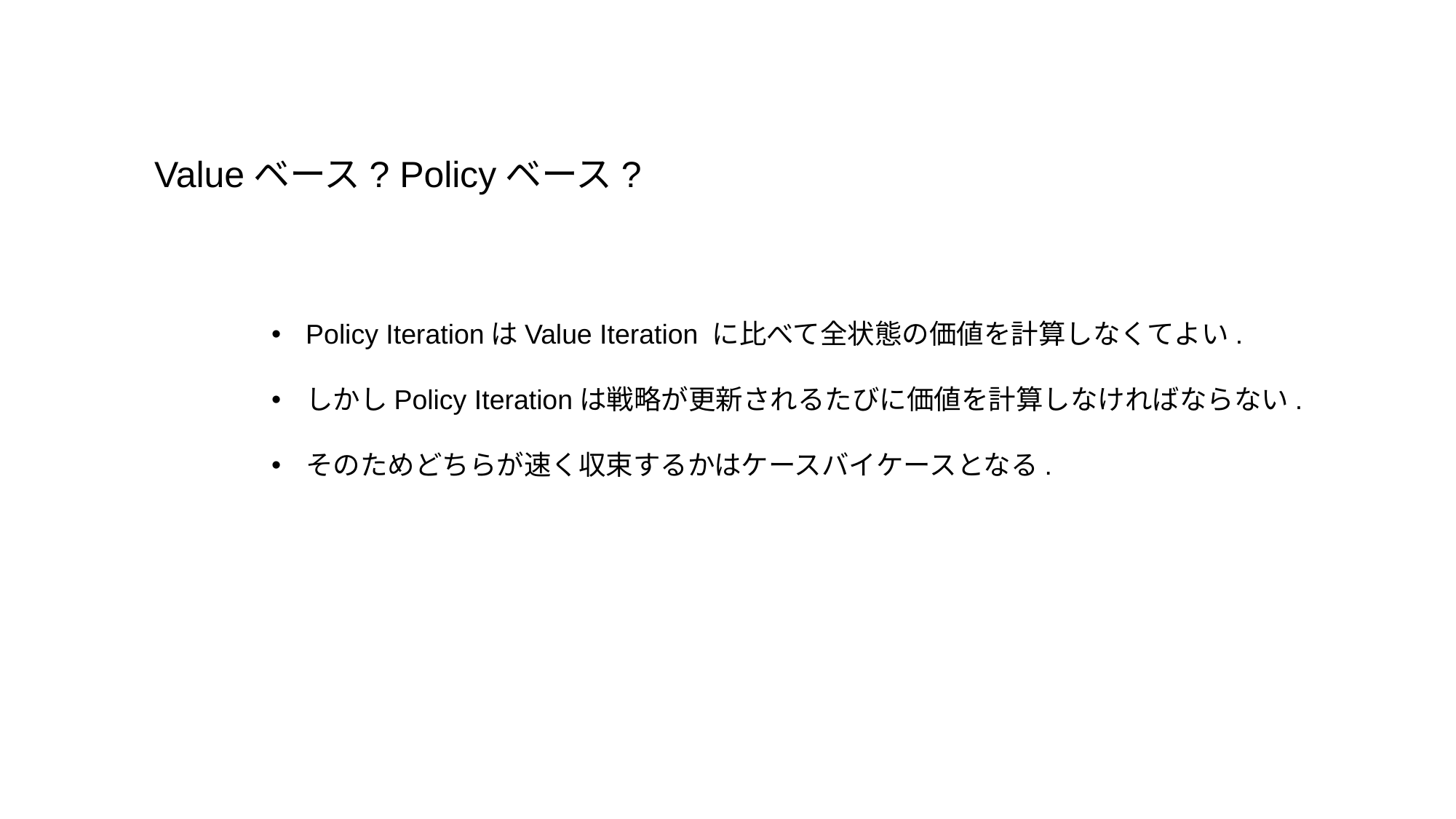

Valueベース? Policyベース?
Policy IterationはValue Iteration に比べて全状態の価値を計算しなくてよい.

しかしPolicy Iterationは戦略が更新されるたびに価値を計算しなければならない.

そのためどちらが速く収束するかはケースバイケースとなる.